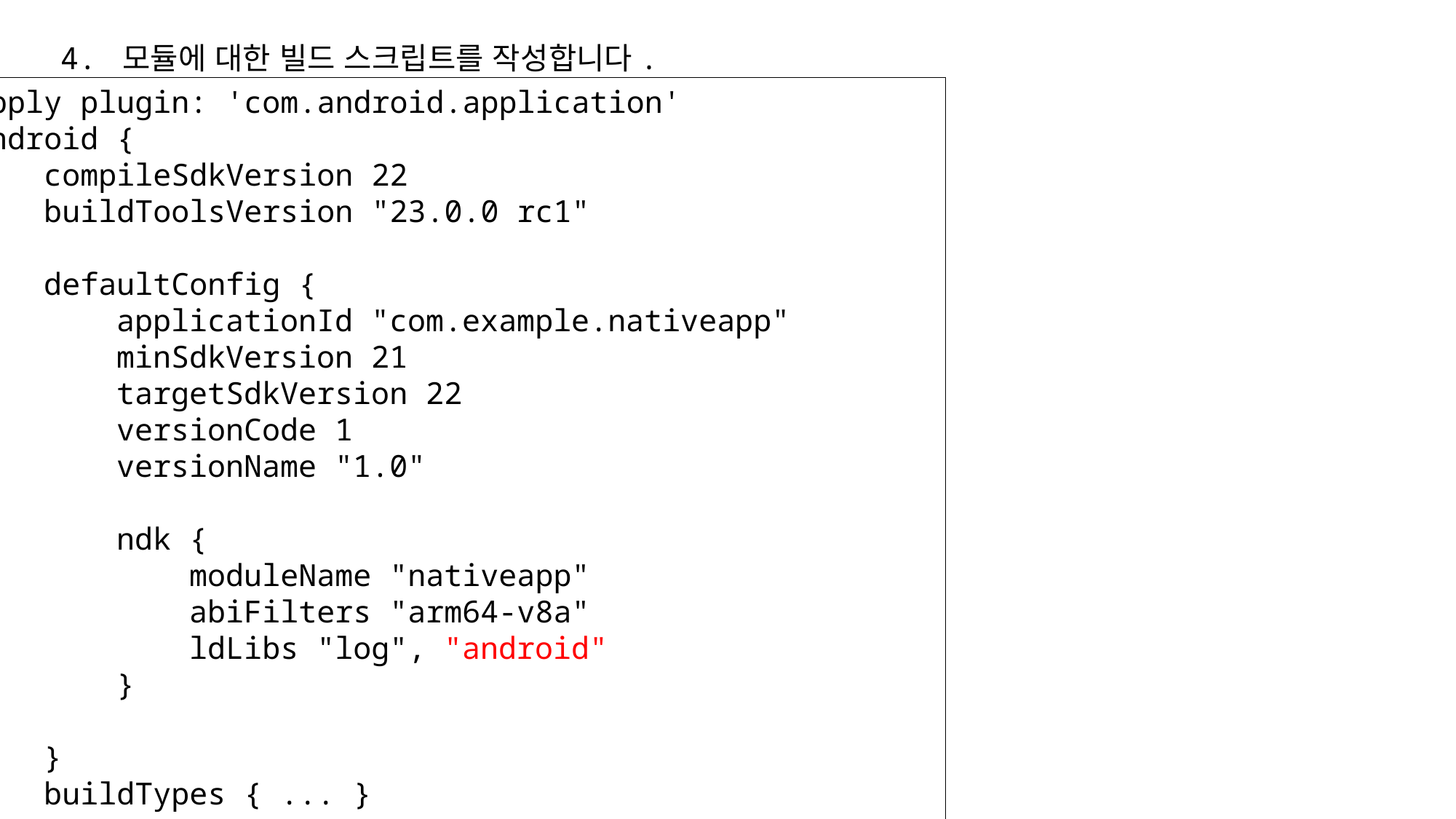

4. 모듈에 대한 빌드 스크립트를 작성합니다.

apply plugin: 'com.android.application'
android {
    compileSdkVersion 22
    buildToolsVersion "23.0.0 rc1"

    defaultConfig {
        applicationId "com.example.nativeapp"
        minSdkVersion 21
        targetSdkVersion 22
        versionCode 1
        versionName "1.0"

        ndk {
            moduleName "nativeapp"
            abiFilters "arm64-v8a"
            ldLibs "log", "android"
        }

    }
    buildTypes { ... }
}

dependencies {
    compile fileTree(dir: 'libs', include: ['*.jar'])
}